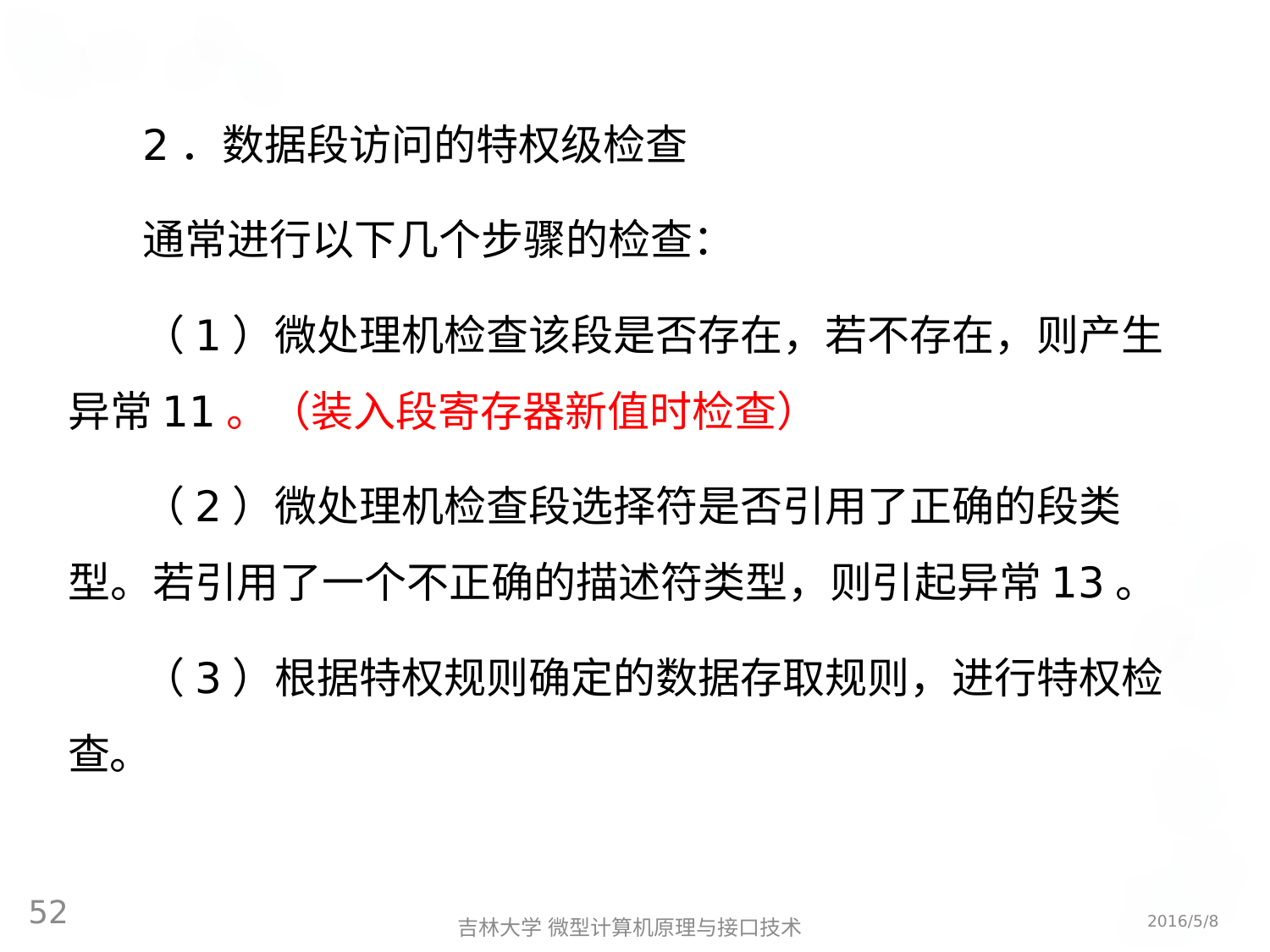

2．数据段访问的特权级检查
通常进行以下几个步骤的检查：
（1）微处理机检查该段是否存在，若不存在，则产生异常11。（装入段寄存器新值时检查）
（2）微处理机检查段选择符是否引用了正确的段类型。若引用了一个不正确的描述符类型，则引起异常13。
（3）根据特权规则确定的数据存取规则，进行特权检查。
52
2016/5/8
吉林大学 微型计算机原理与接口技术